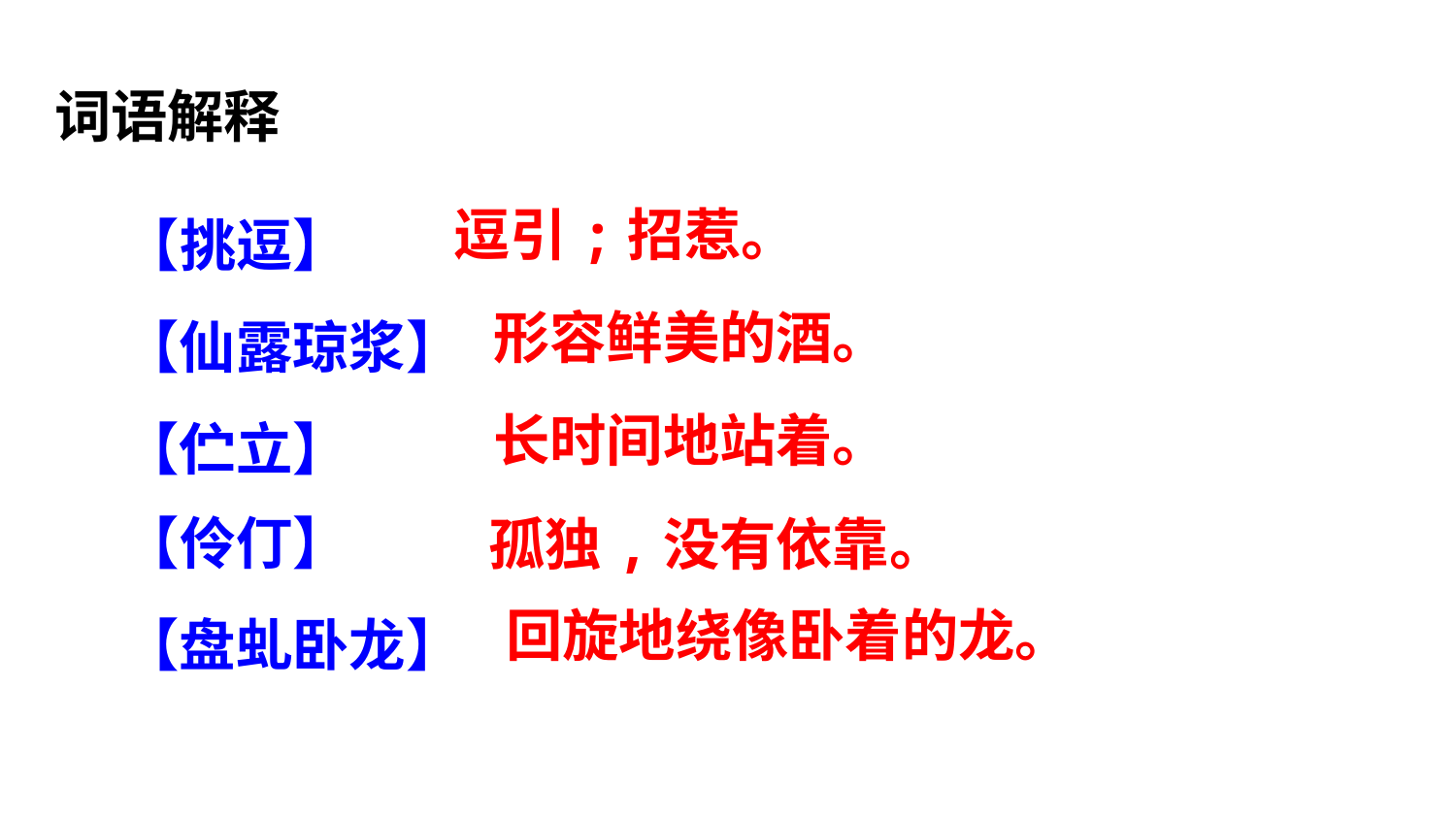

词语解释
【挑逗】
【仙露琼浆】
【伫立】
逗引;招惹。
形容鲜美的酒。
长时间地站着。
【伶仃】
【盘虬卧龙】
孤独,没有依靠。
回旋地绕像卧着的龙。